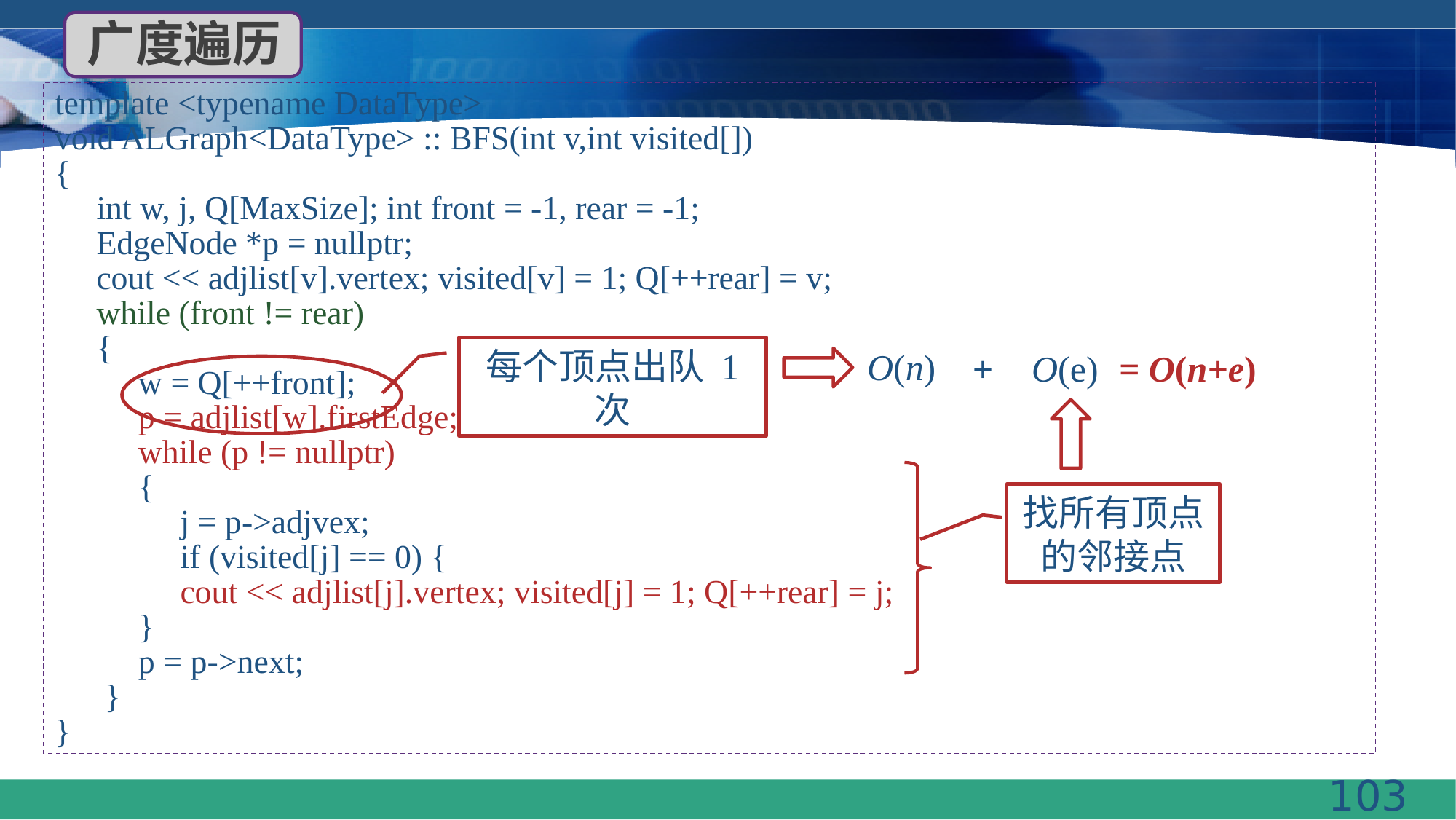

广度遍历

template <typename DataType>
void ALGraph<DataType> :: BFS(int v,int visited[])
{
     int w, j, Q[MaxSize]; int front = -1, rear = -1;
     EdgeNode *p = nullptr;
     cout << adjlist[v].vertex; visited[v] = 1; Q[++rear] = v;
     while (front != rear)
     {
          w = Q[++front];
          p = adjlist[w].firstEdge;
          while (p != nullptr)
          {
               j = p->adjvex;
               if (visited[j] == 0) {
               cout << adjlist[j].vertex; visited[j] = 1; Q[++rear] = j;
          }
          p = p->next;
      }
}
每个顶点出队 1 次
O(n)

O(e)

找所有顶点
的邻接点
+
= O(n+e)